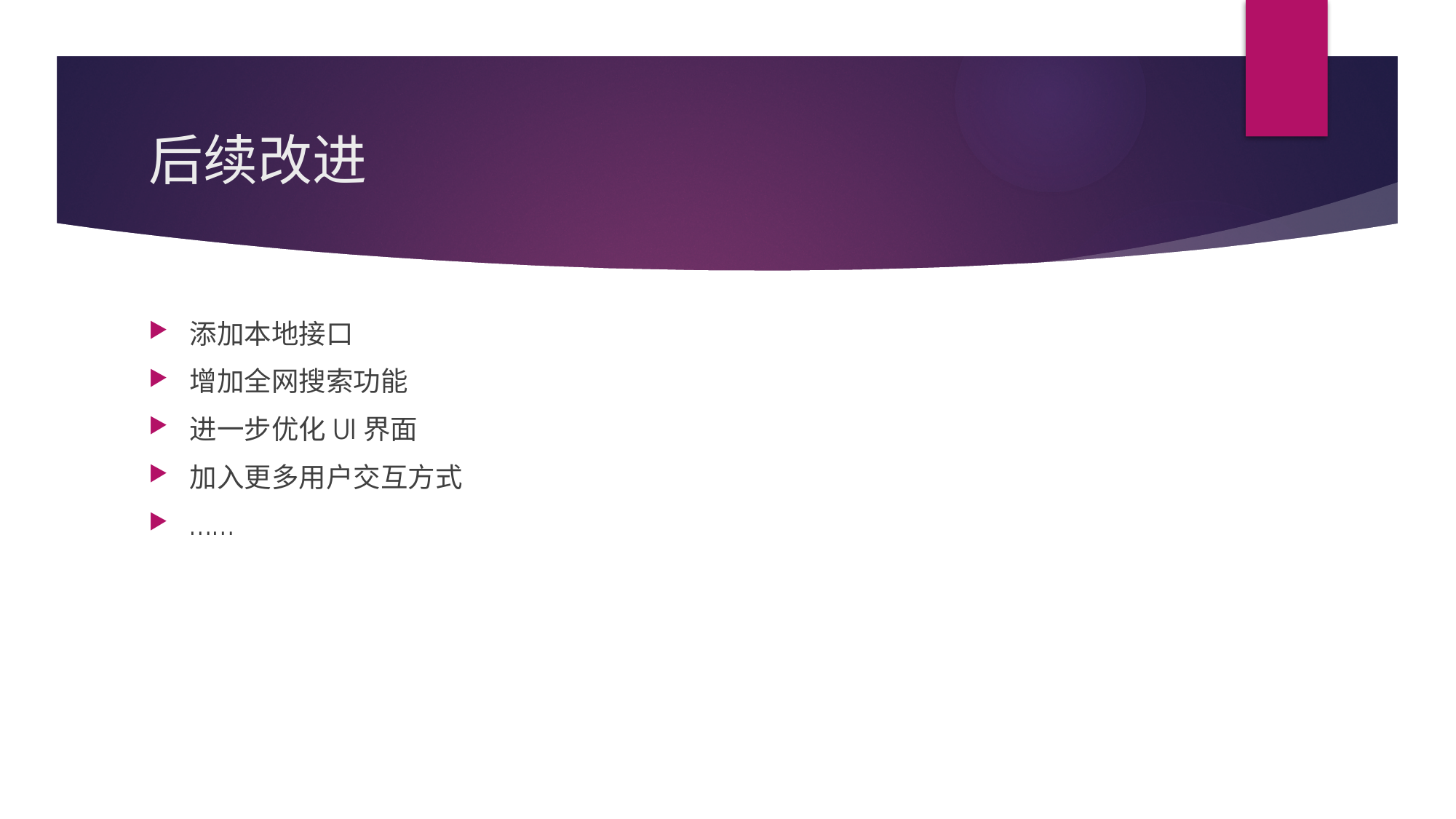

# 后续改进
添加本地接口
增加全网搜索功能
进一步优化UI界面
加入更多用户交互方式
……